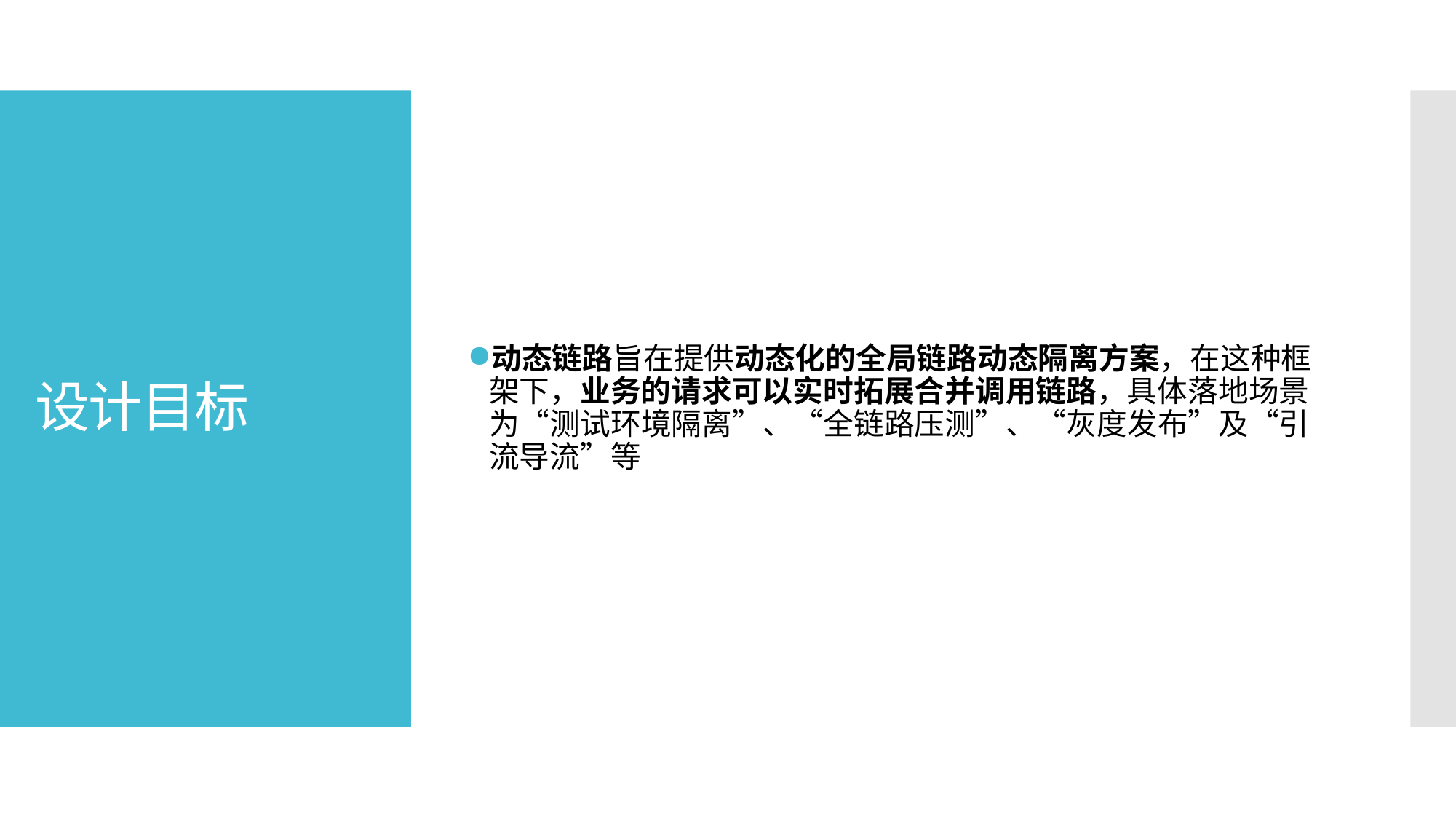

动态链路旨在提供动态化的全局链路动态隔离方案，在这种框架下，业务的请求可以实时拓展合并调用链路，具体落地场景为“测试环境隔离”、“全链路压测”、“灰度发布”及“引流导流”等
# 设计目标